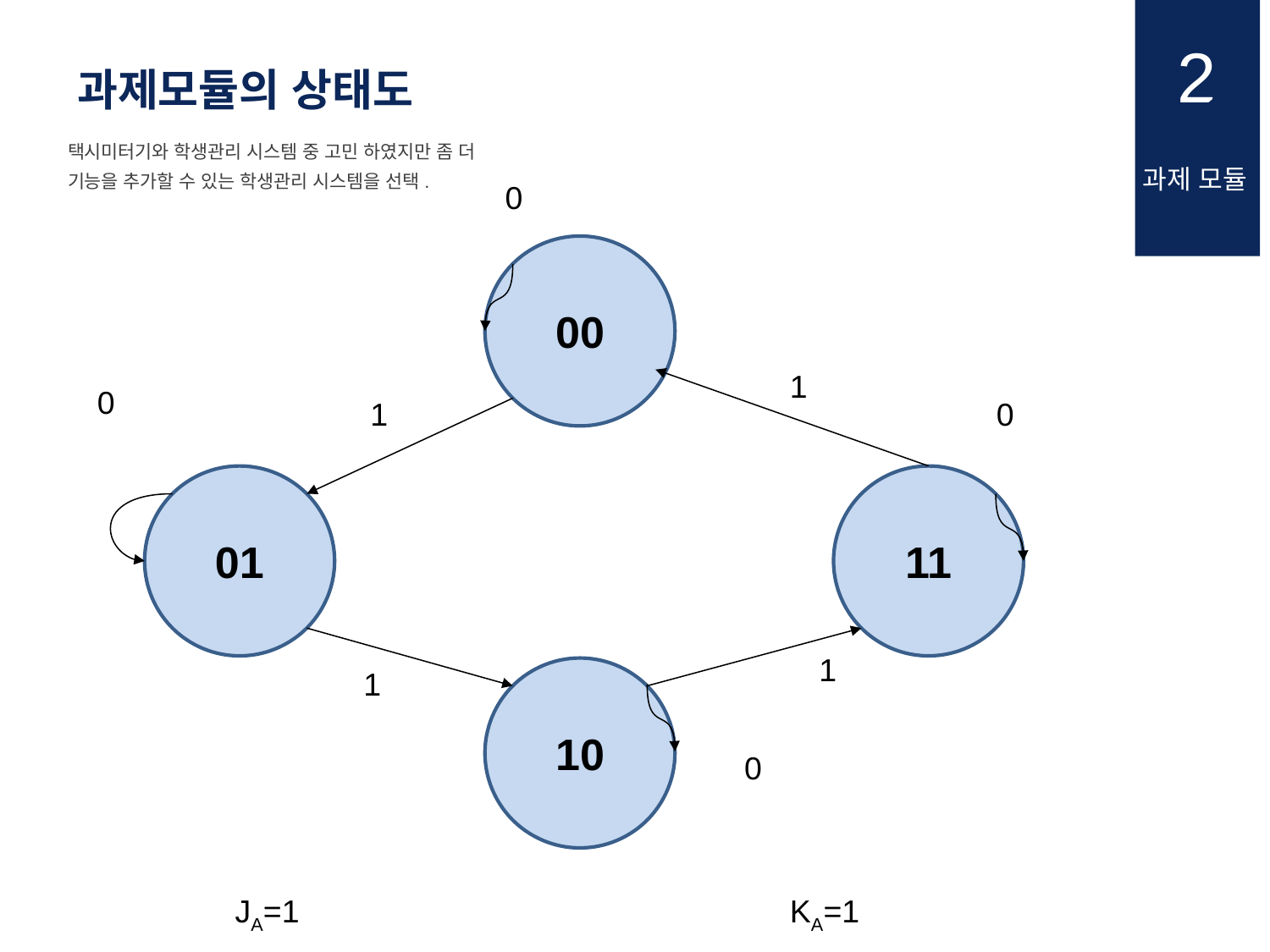

2

과제모듈의 상태도
택시미터기와 학생관리 시스템 중 고민 하였지만 좀 더
기능을 추가할 수 있는 학생관리 시스템을 선택.
과제 모듈
0
00
1
0
1
0
01
11
1
1
10
0
JA=1
KA=1